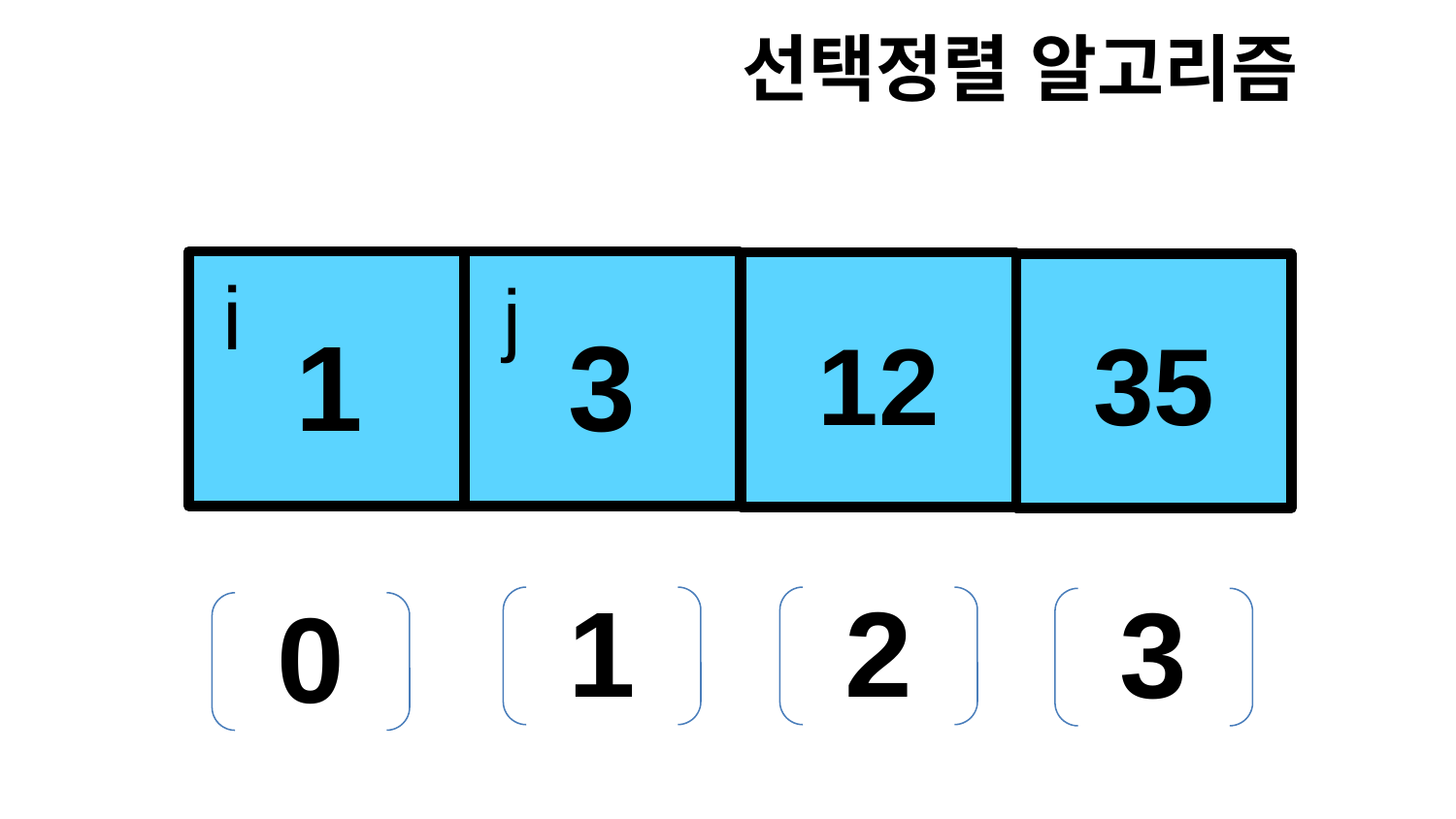

선택정렬 알고리즘

3
1
12
35
i
j
1

2

3

0